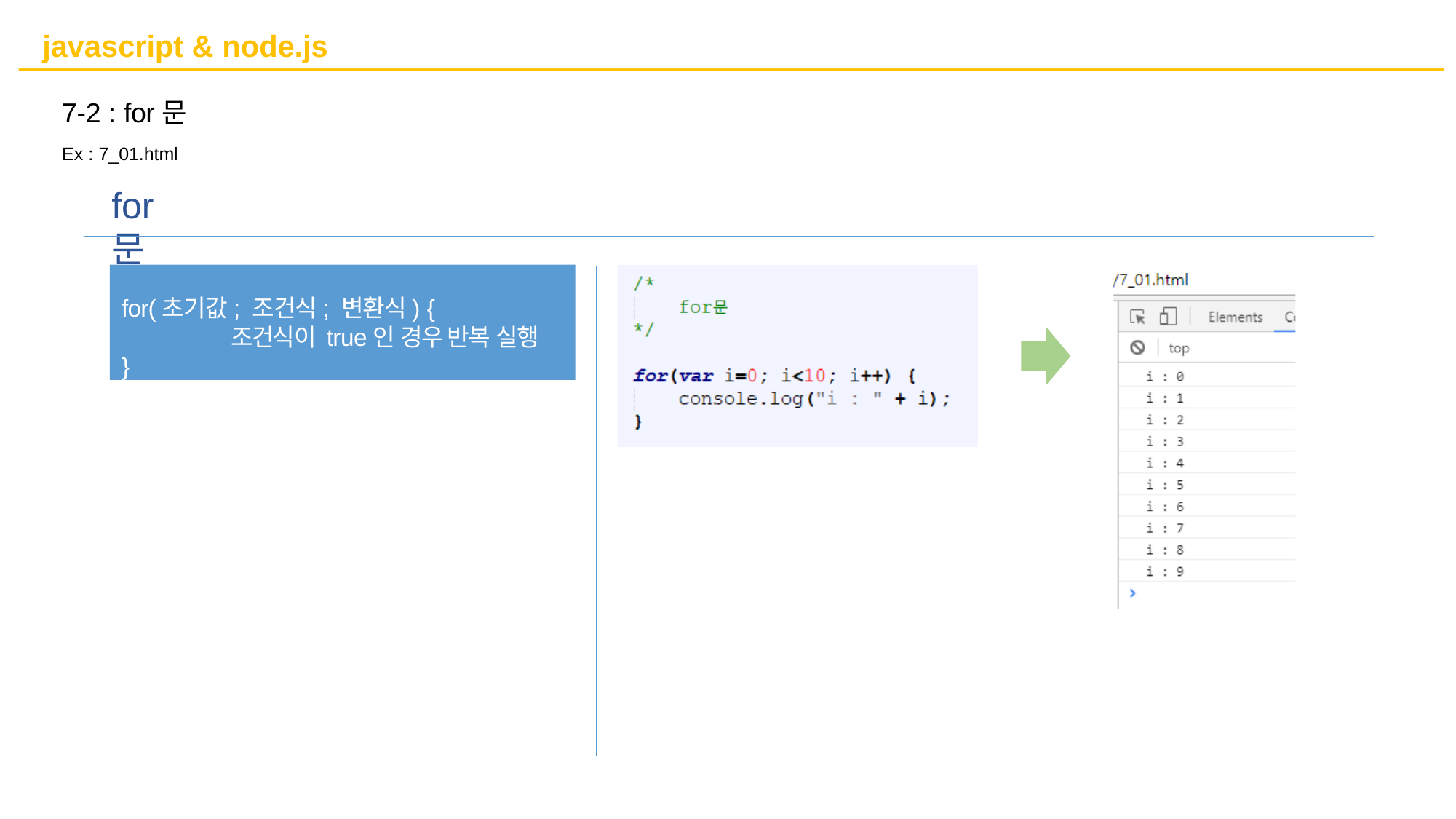

# javascript & node.js

7-2 : for문
Ex : 7_01.html
for문

for(초기값; 조건식; 변환식) {
조건식이 true인 경우 반복 실행
}